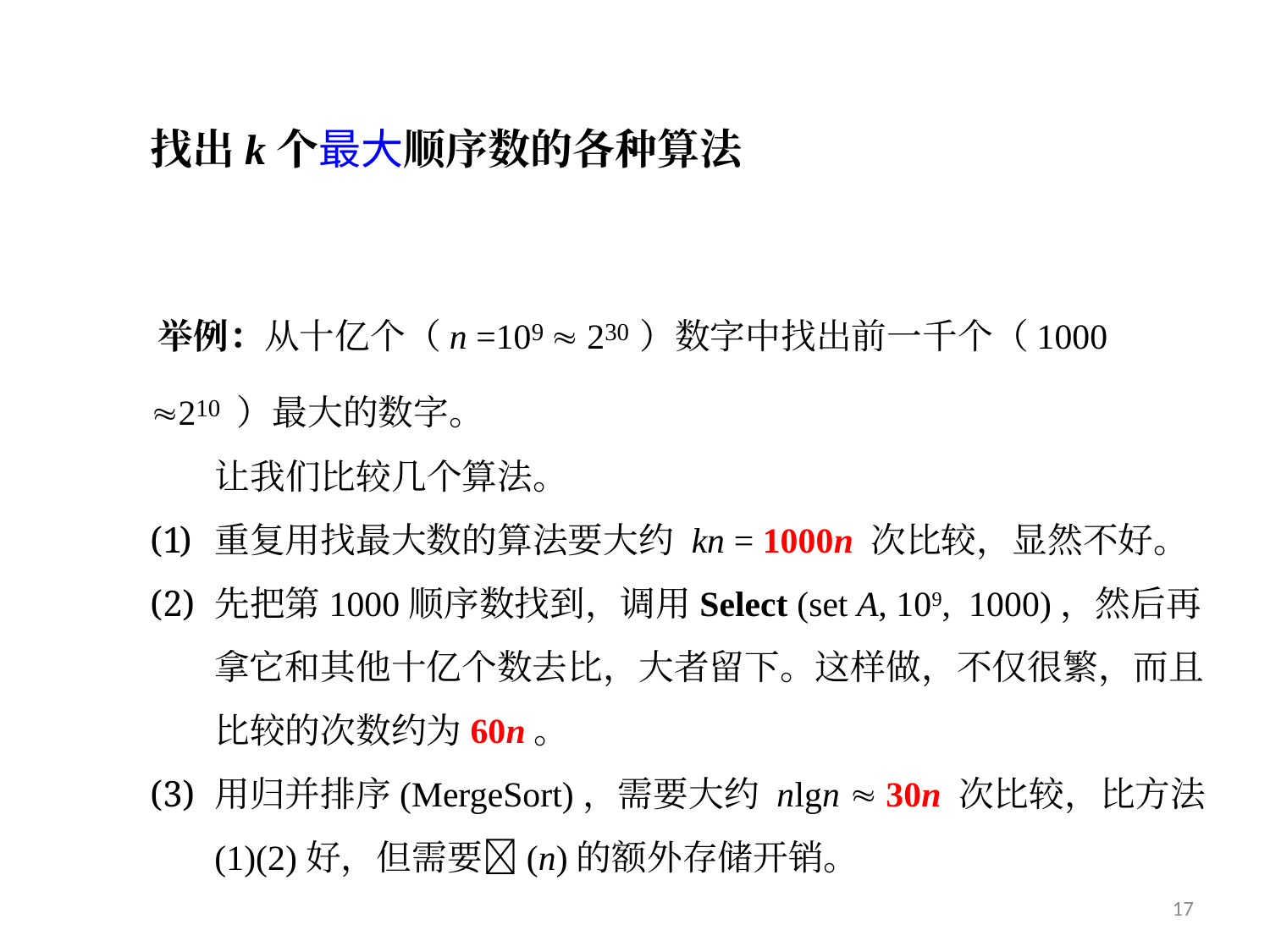

找出k个最大顺序数的各种算法

举例：从十亿个（n =109 ≈ 230）数字中找出前一千个（1000 ≈210 ）最大的数字。
让我们比较几个算法。
重复用找最大数的算法要大约 kn = 1000n 次比较，显然不好。
先把第1000顺序数找到，调用Select (set A, 109,  1000)，然后再拿它和其他十亿个数去比，大者留下。这样做，不仅很繁，而且比较的次数约为60n。
用归并排序(MergeSort)，需要大约 nlgn ≈ 30n 次比较，比方法(1)(2)好，但需要Ω(n)的额外存储开销。
17